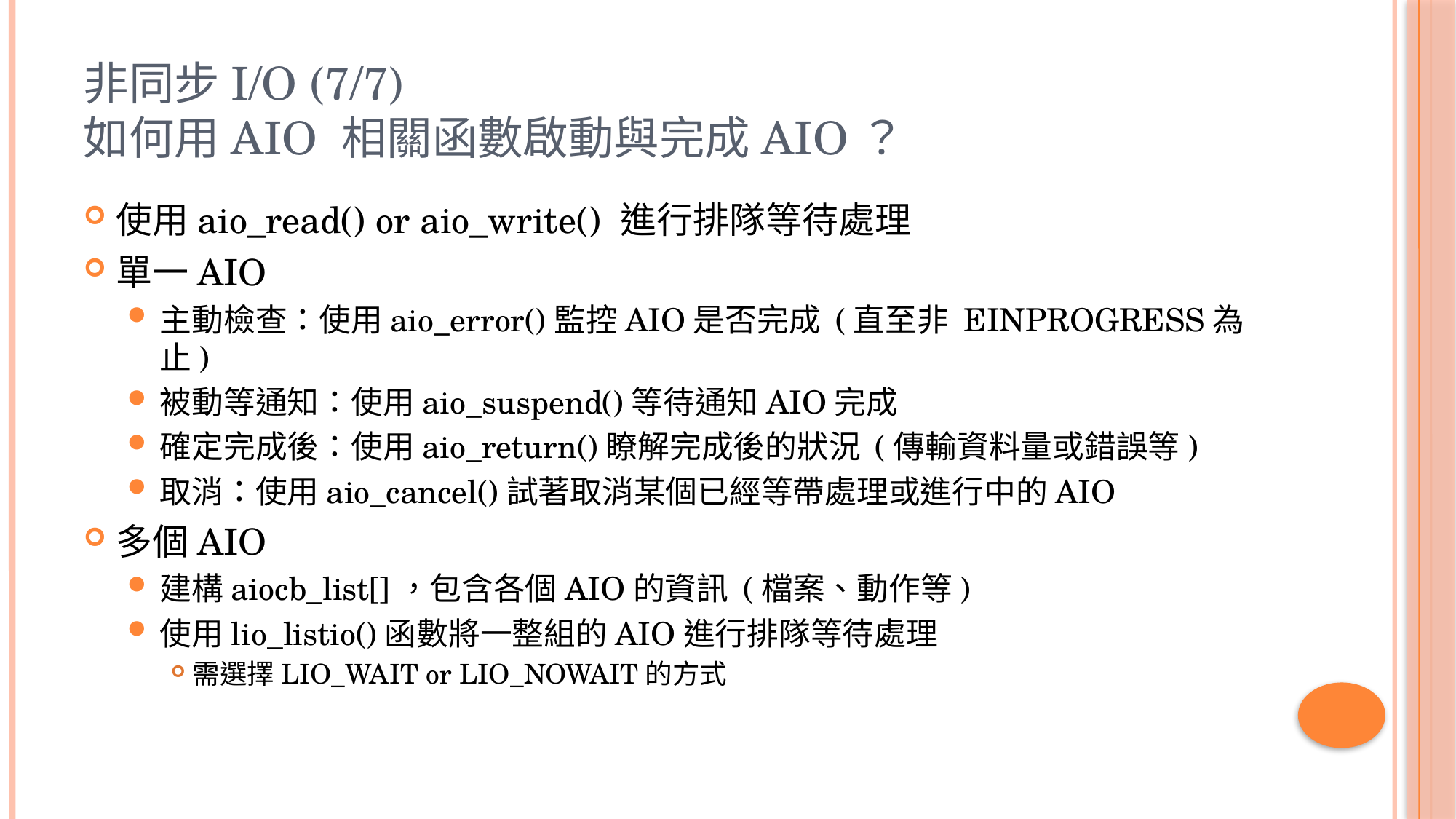

# 非同步I/O (7/7) 如何用AIO 相關函數啟動與完成AIO？
使用aio_read() or aio_write() 進行排隊等待處理
單一AIO
主動檢查：使用aio_error()監控AIO是否完成 (直至非 EINPROGRESS為止)
被動等通知：使用aio_suspend()等待通知AIO完成
確定完成後：使用aio_return()瞭解完成後的狀況 (傳輸資料量或錯誤等)
取消：使用aio_cancel()試著取消某個已經等帶處理或進行中的AIO
多個AIO
建構aiocb_list[]，包含各個AIO的資訊 (檔案、動作等)
使用lio_listio()函數將一整組的AIO進行排隊等待處理
需選擇LIO_WAIT or LIO_NOWAIT的方式